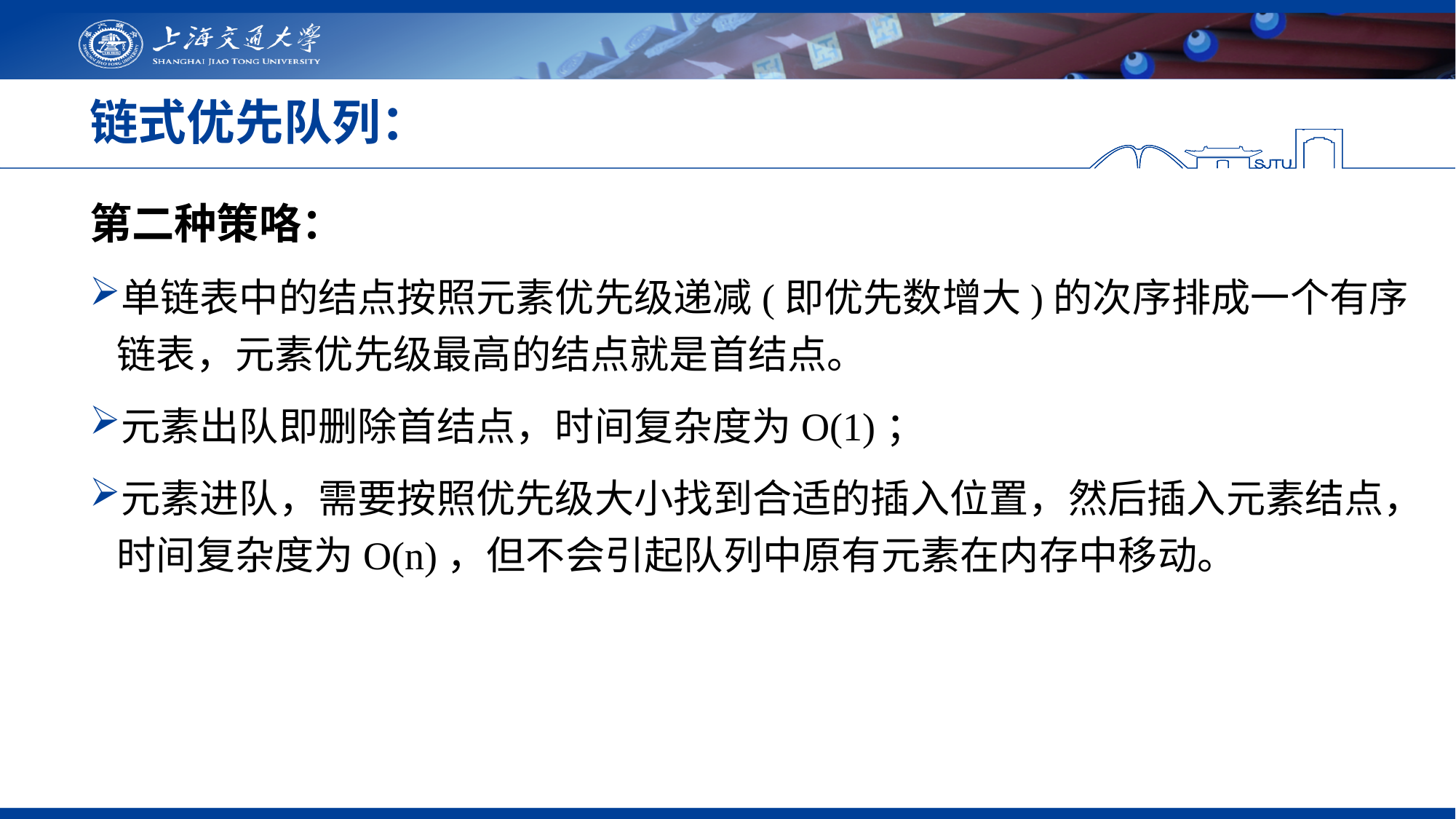

# 链式优先队列：
第二种策咯：
单链表中的结点按照元素优先级递减(即优先数增大)的次序排成一个有序链表，元素优先级最高的结点就是首结点。
元素出队即删除首结点，时间复杂度为O(1)；
元素进队，需要按照优先级大小找到合适的插入位置，然后插入元素结点，时间复杂度为O(n)，但不会引起队列中原有元素在内存中移动。